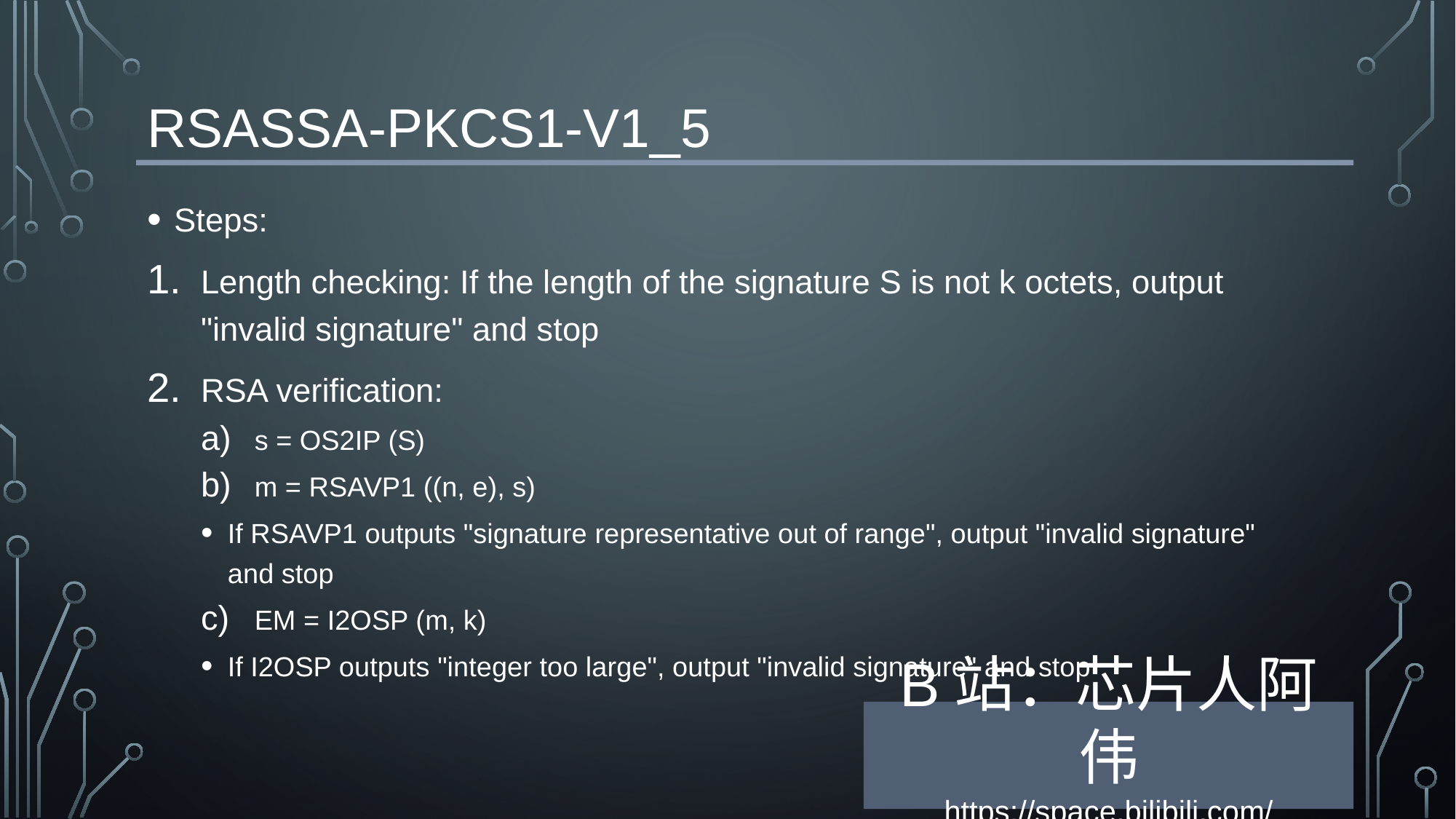

# RSASSA-PKCS1-v1_5

Steps:
Length checking: If the length of the signature S is not k octets, output "invalid signature" and stop
RSA verification:
s = OS2IP (S)
m = RSAVP1 ((n, e), s)
If RSAVP1 outputs "signature representative out of range", output "invalid signature" and stop
EM = I2OSP (m, k)
If I2OSP outputs "integer too large", output "invalid signature" and stop

B站：芯片人阿伟
https://space.bilibili.com/243180540